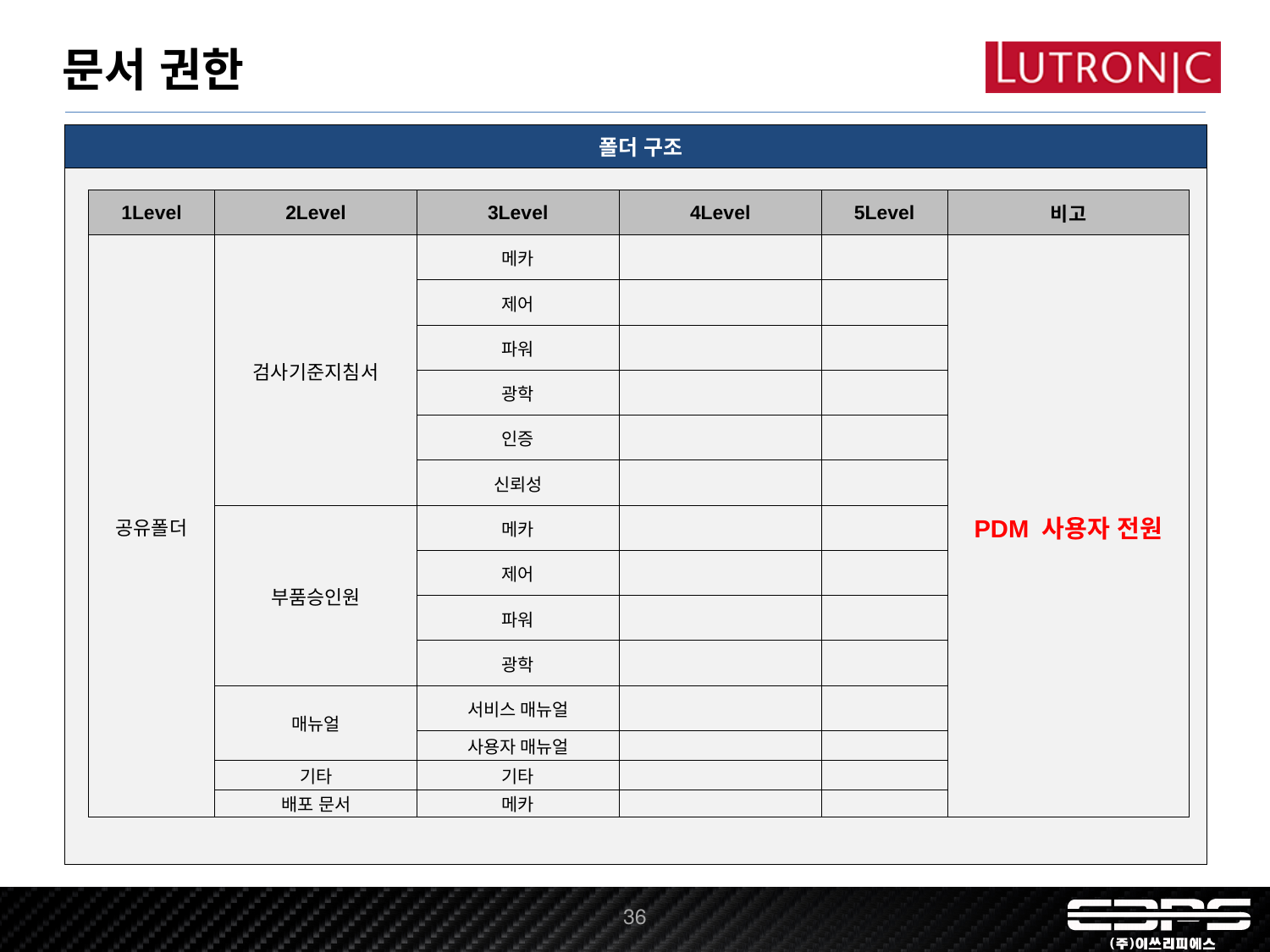

문서 권한
| 폴더 구조 |
| --- |
|  |
| 1Level | 2Level | 3Level | 4Level | 5Level | 비고 |
| --- | --- | --- | --- | --- | --- |
| 공유폴더 | 검사기준지침서 | 메카 |  |  | PDM 사용자 전원 |
|  |  | 제어 |  |  |  |
|  |  | 파워 |  |  |  |
|  |  | 광학 |  |  |  |
|  |  | 인증 |  |  |  |
|  |  | 신뢰성 |  |  |  |
|  | 부품승인원 | 메카 |  |  |  |
|  |  | 제어 |  |  |  |
|  |  | 파워 |  |  |  |
|  |  | 광학 |  |  |  |
|  | 매뉴얼 | 서비스 매뉴얼 |  |  |  |
|  |  | 사용자 매뉴얼 |  |  |  |
|  | 기타 | 기타 |  |  |  |
|  | 배포 문서 | 메카 |  |  |  |